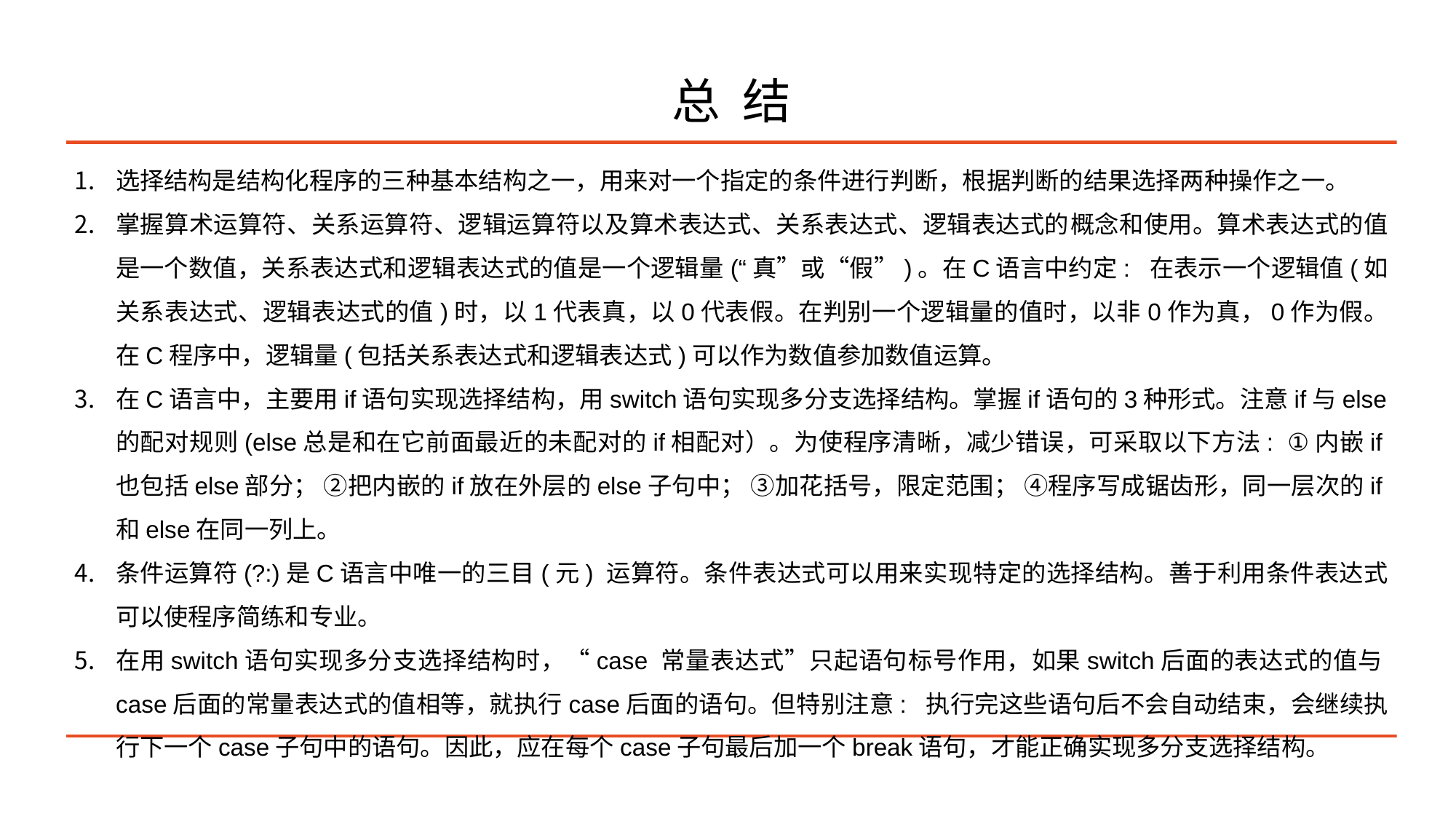

# 总  结
选择结构是结构化程序的三种基本结构之一，用来对一个指定的条件进行判断，根据判断的结果选择两种操作之一。
掌握算术运算符、关系运算符、逻辑运算符以及算术表达式、关系表达式、逻辑表达式的概念和使用。算术表达式的值是一个数值，关系表达式和逻辑表达式的值是一个逻辑量(“真”或“假”)。在C语言中约定:  在表示一个逻辑值(如关系表达式、逻辑表达式的值)时，以1代表真，以0代表假。在判别一个逻辑量的值时，以非0作为真，0作为假。在C程序中，逻辑量(包括关系表达式和逻辑表达式)可以作为数值参加数值运算。
在C语言中，主要用if语句实现选择结构，用switch语句实现多分支选择结构。掌握if语句的3种形式。注意if与else的配对规则(else总是和在它前面最近的未配对的if相配对）。为使程序清晰，减少错误，可采取以下方法:  ①内嵌if也包括else部分； ②把内嵌的if放在外层的else子句中； ③加花括号，限定范围； ④程序写成锯齿形，同一层次的if和else在同一列上。
条件运算符(?:)是C语言中唯一的三目(元) 运算符。条件表达式可以用来实现特定的选择结构。善于利用条件表达式可以使程序简练和专业。
在用switch语句实现多分支选择结构时，“case 常量表达式”只起语句标号作用，如果switch后面的表达式的值与case后面的常量表达式的值相等，就执行case后面的语句。但特别注意:  执行完这些语句后不会自动结束，会继续执行下一个case子句中的语句。因此，应在每个case子句最后加一个break语句，才能正确实现多分支选择结构。